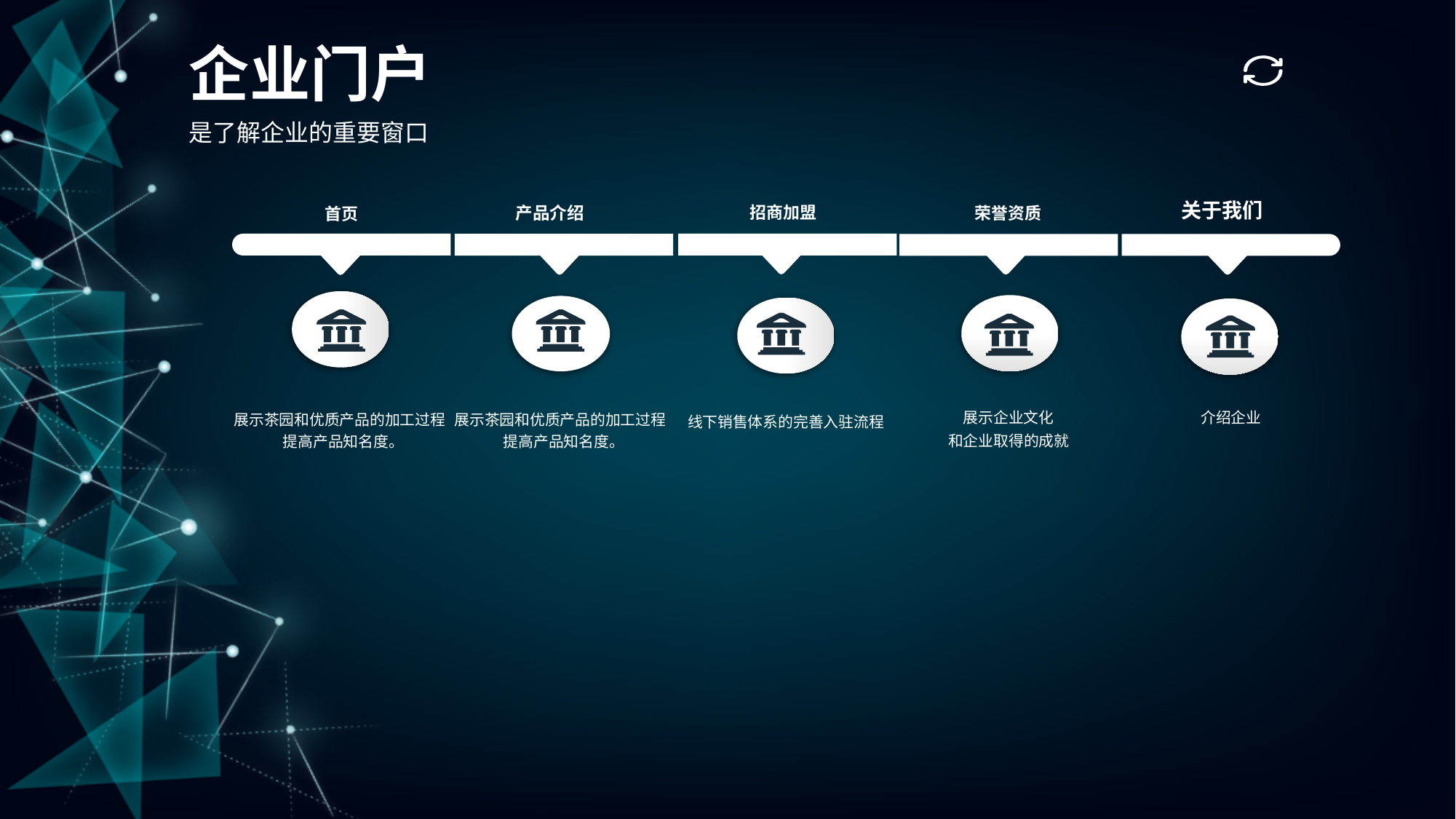

企业门户

是了解企业的重要窗口

介绍企业
关于我们

展示企业文化
和企业取得的成就

展示茶园和优质产品的加工过程
提高产品知名度。

首页
产品介绍

招商加盟
荣誉资质

展示茶园和优质产品的加工过程
提高产品知名度。
线下销售体系的完善入驻流程